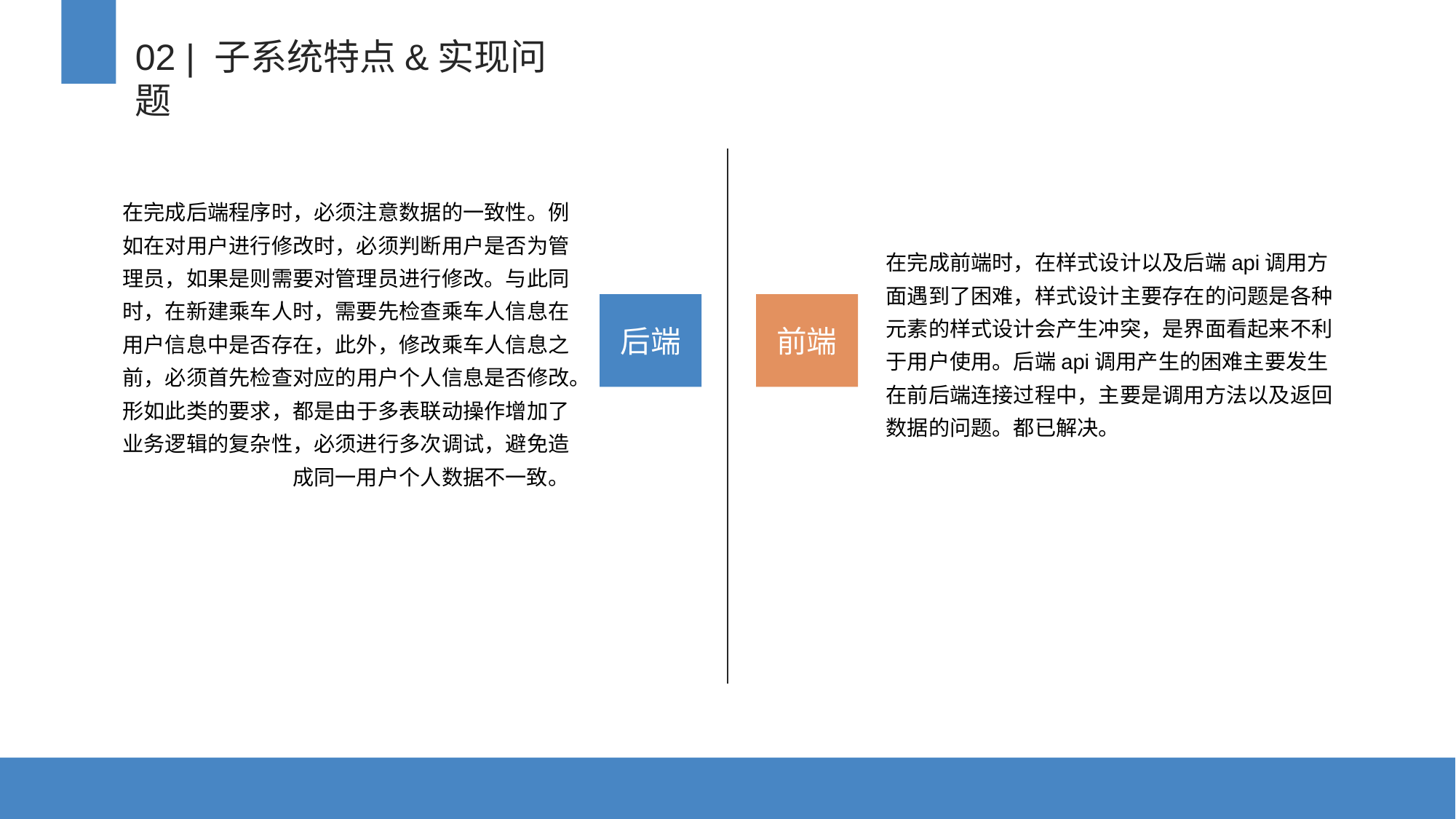

02 | 子系统特点&实现问题
在完成后端程序时，必须注意数据的一致性。例如在对用户进行修改时，必须判断用户是否为管理员，如果是则需要对管理员进行修改。与此同时，在新建乘车人时，需要先检查乘车人信息在用户信息中是否存在，此外，修改乘车人信息之前，必须首先检查对应的用户个人信息是否修改。形如此类的要求，都是由于多表联动操作增加了业务逻辑的复杂性，必须进行多次调试，避免造成同一用户个人数据不一致。
在完成前端时，在样式设计以及后端api调用方面遇到了困难，样式设计主要存在的问题是各种元素的样式设计会产生冲突，是界面看起来不利于用户使用。后端api调用产生的困难主要发生在前后端连接过程中，主要是调用方法以及返回数据的问题。都已解决。
后端

前端